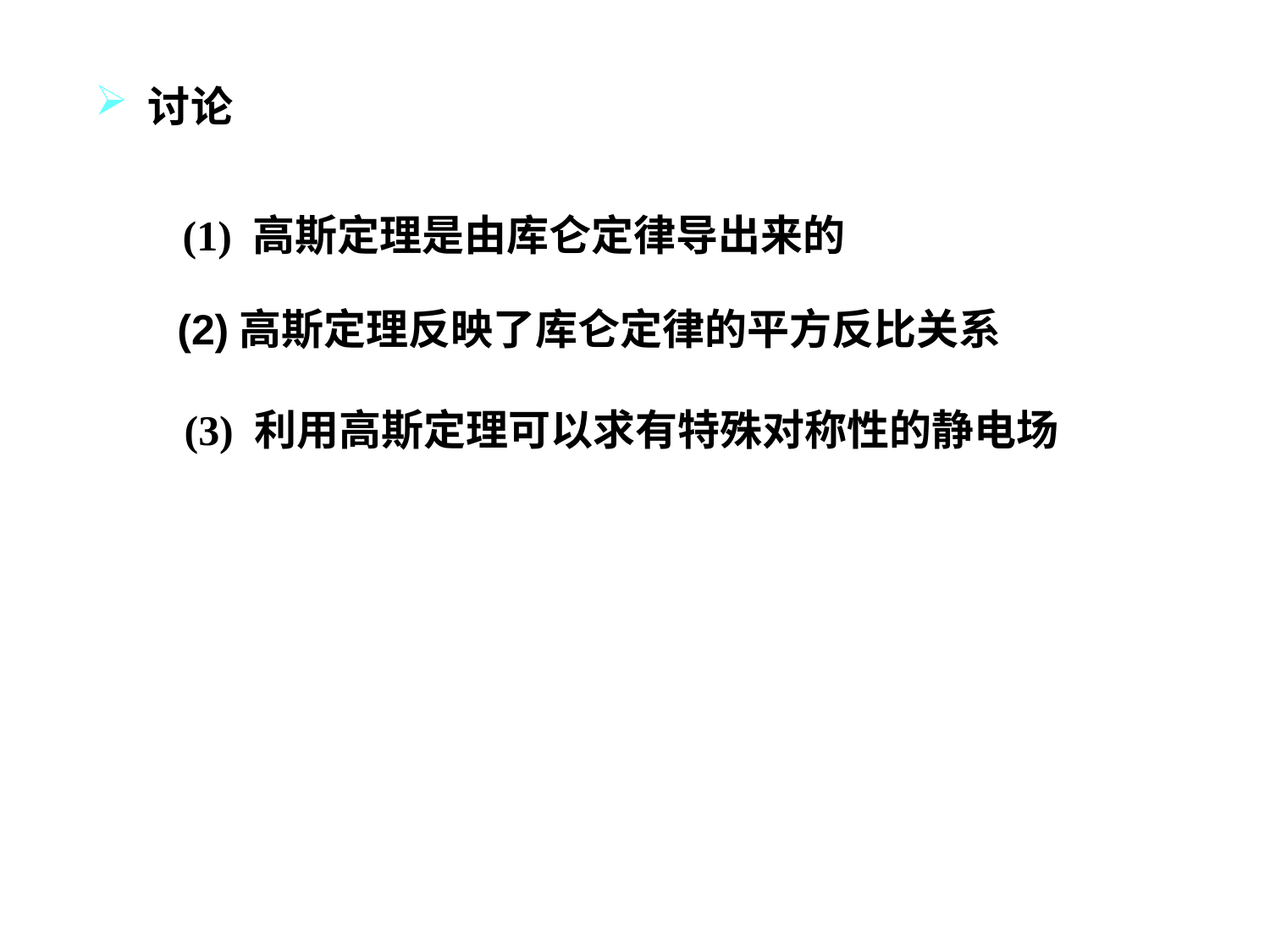

讨论
(1) 高斯定理是由库仑定律导出来的
(2)高斯定理反映了库仑定律的平方反比关系
(3) 利用高斯定理可以求有特殊对称性的静电场